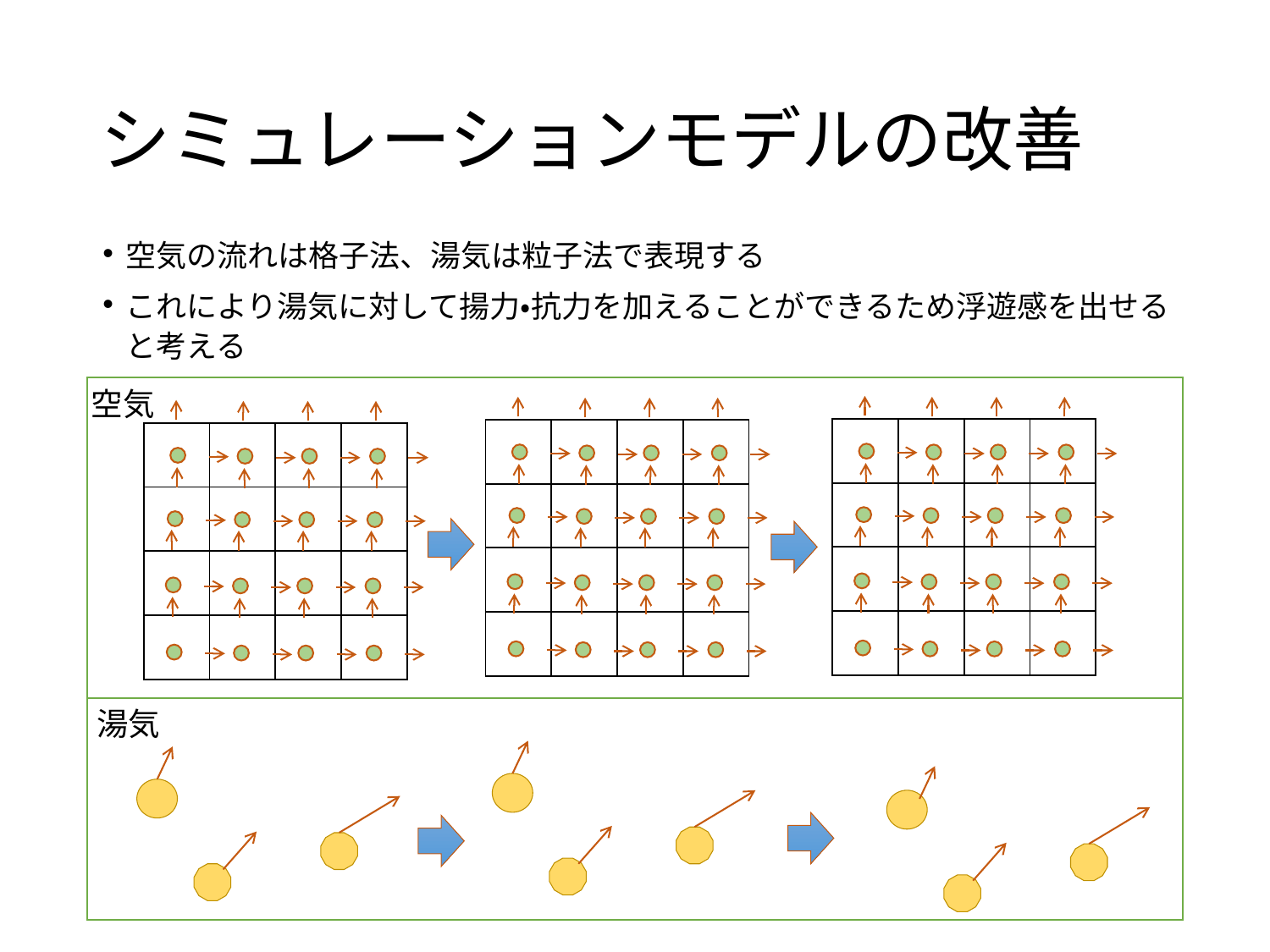

# シミュレーションモデルの改善
空気の流れは格子法、湯気は粒子法で表現する
これにより湯気に対して揚力・抗力を加えることができるため浮遊感を出せると考える

空気

|  |  |  |  |
| --- | --- | --- | --- |
|  |  |  |  |
|  |  |  |  |
|  |  |  |  |
|  |  |  |  |
| --- | --- | --- | --- |
|  |  |  |  |
|  |  |  |  |
|  |  |  |  |
|  |  |  |  |
| --- | --- | --- | --- |
|  |  |  |  |
|  |  |  |  |
|  |  |  |  |

湯気